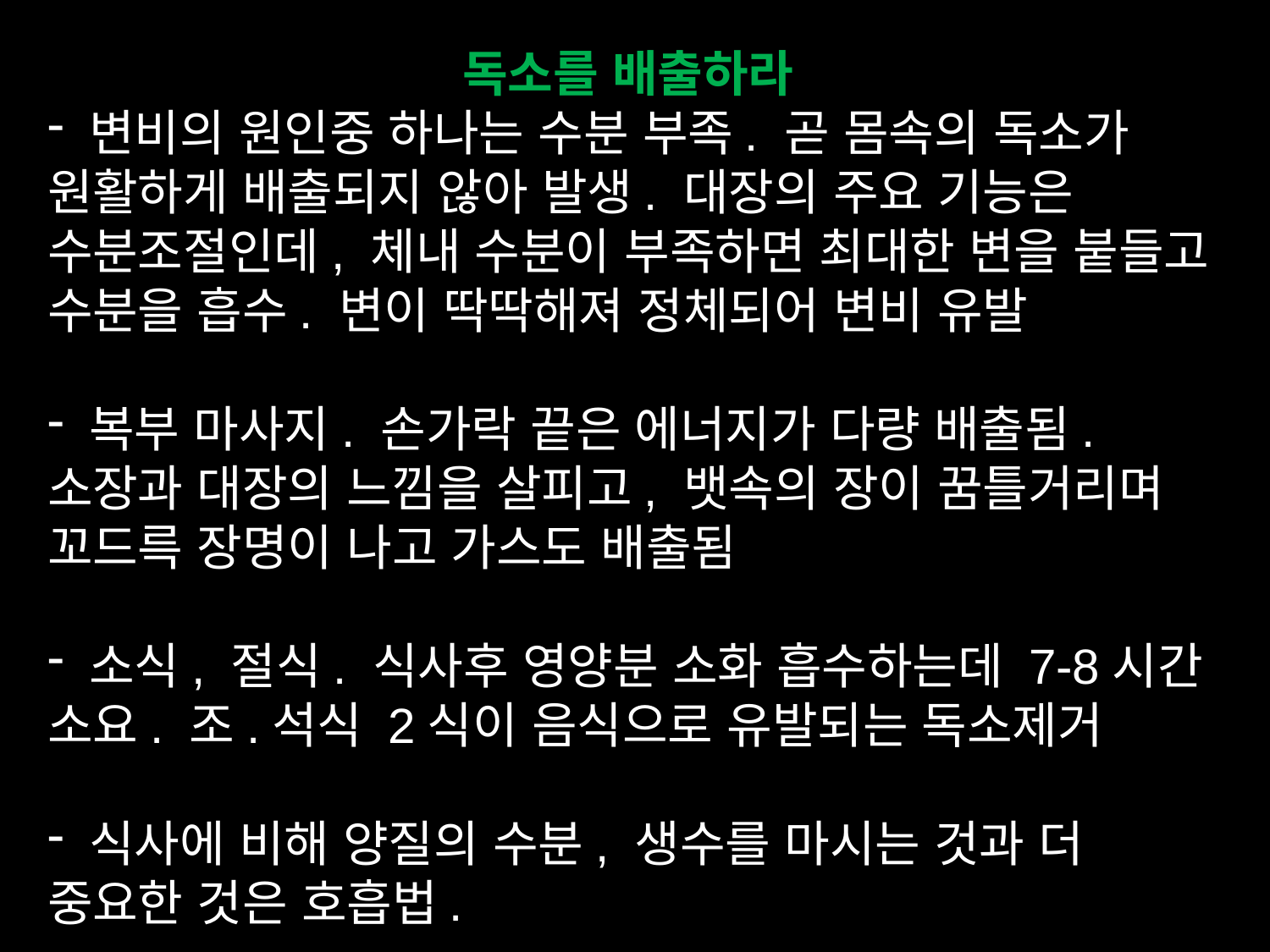

독소를 배출하라
 변비의 원인중 하나는 수분 부족. 곧 몸속의 독소가 원활하게 배출되지 않아 발생. 대장의 주요 기능은 수분조절인데, 체내 수분이 부족하면 최대한 변을 붙들고 수분을 흡수. 변이 딱딱해져 정체되어 변비 유발

 복부 마사지. 손가락 끝은 에너지가 다량 배출됨. 소장과 대장의 느낌을 살피고, 뱃속의 장이 꿈틀거리며 꼬드륵 장명이 나고 가스도 배출됨

 소식, 절식. 식사후 영양분 소화 흡수하는데 7-8시간 소요. 조.석식 2식이 음식으로 유발되는 독소제거

 식사에 비해 양질의 수분, 생수를 마시는 것과 더 중요한 것은 호흡법.